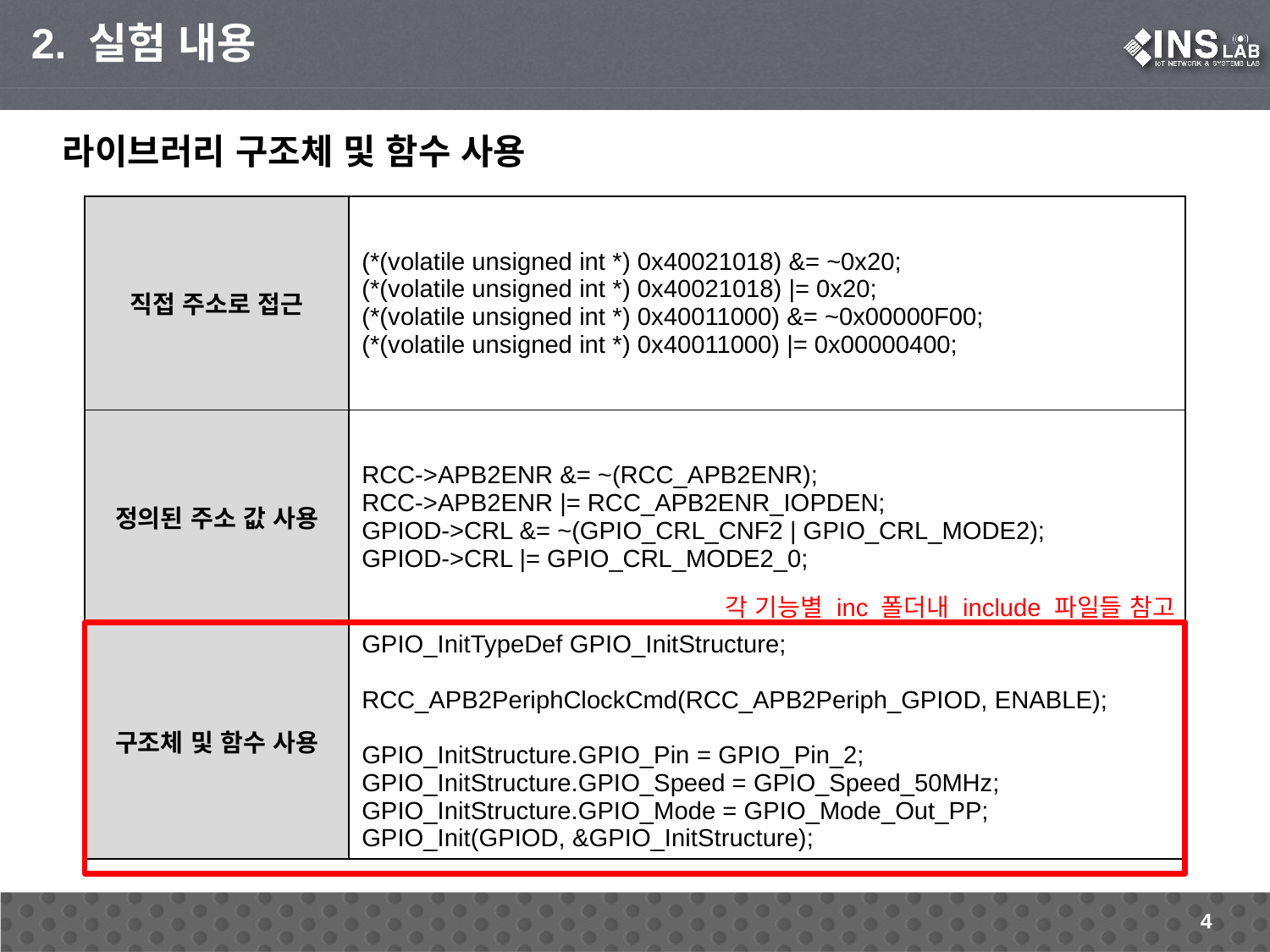

2. 실험 내용
라이브러리 구조체 및 함수 사용
| 직접 주소로 접근 | (\*(volatile unsigned int \*) 0x40021018) &= ~0x20; (\*(volatile unsigned int \*) 0x40021018) |= 0x20; (\*(volatile unsigned int \*) 0x40011000) &= ~0x00000F00; (\*(volatile unsigned int \*) 0x40011000) |= 0x00000400; |
| --- | --- |
| 정의된 주소 값 사용 | RCC->APB2ENR &= ~(RCC\_APB2ENR); RCC->APB2ENR |= RCC\_APB2ENR\_IOPDEN; GPIOD->CRL &= ~(GPIO\_CRL\_CNF2 | GPIO\_CRL\_MODE2); GPIOD->CRL |= GPIO\_CRL\_MODE2\_0; |
| 구조체 및 함수 사용 | GPIO\_InitTypeDef GPIO\_InitStructure; RCC\_APB2PeriphClockCmd(RCC\_APB2Periph\_GPIOD, ENABLE); GPIO\_InitStructure.GPIO\_Pin = GPIO\_Pin\_2; GPIO\_InitStructure.GPIO\_Speed = GPIO\_Speed\_50MHz; GPIO\_InitStructure.GPIO\_Mode = GPIO\_Mode\_Out\_PP; GPIO\_Init(GPIOD, &GPIO\_InitStructure); |
각 기능별 inc 폴더내 include 파일들 참고

4